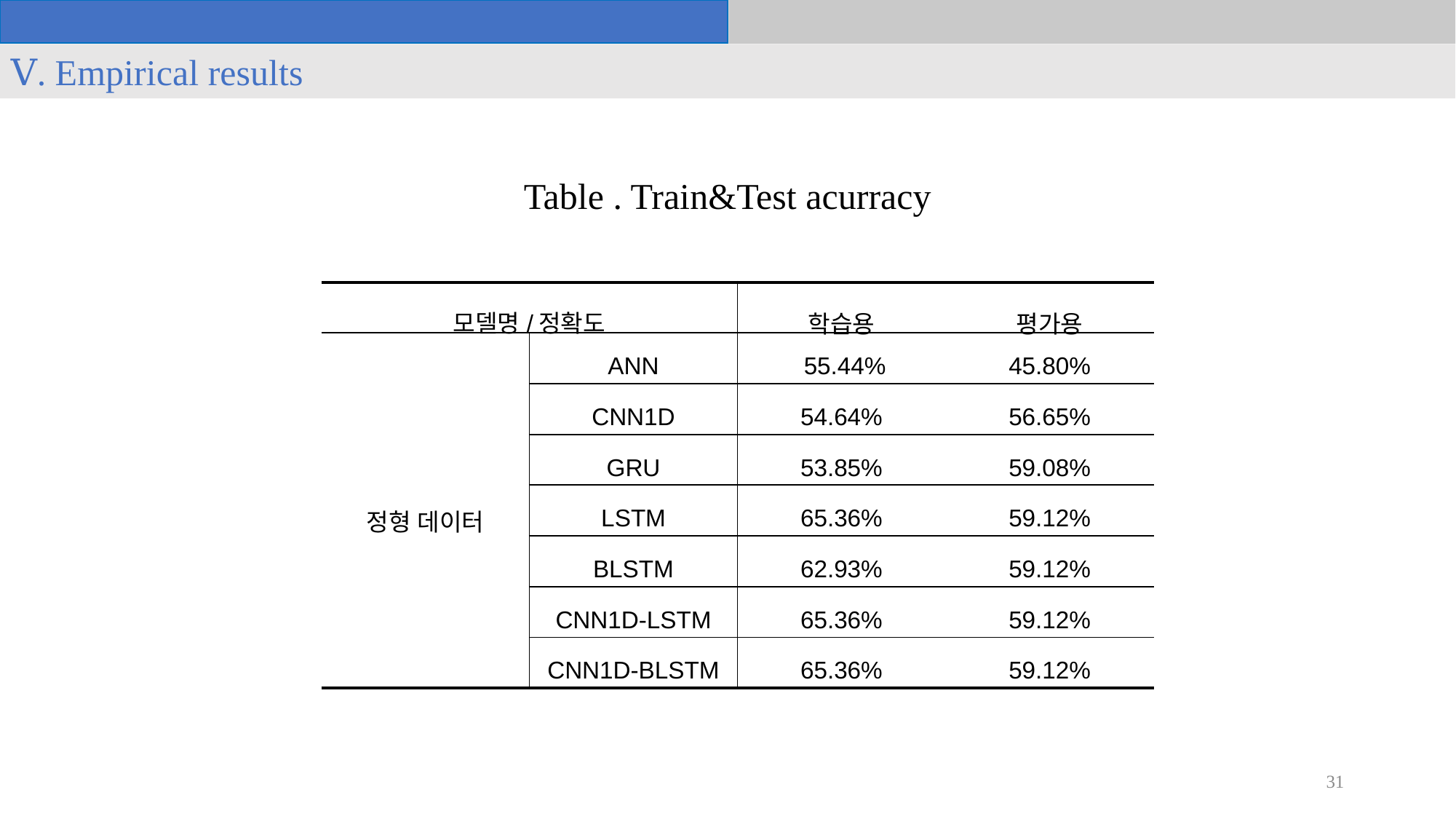

Ⅴ. Empirical results
Table . Train&Test acurracy
| 모델명/정확도 |  | 학습용 | 평가용 |
| --- | --- | --- | --- |
| 정형 데이터 | ANN | 55.44% | 45.80% |
|  | CNN1D | 54.64% | 56.65% |
|  | GRU | 53.85% | 59.08% |
|  | LSTM | 65.36% | 59.12% |
|  | BLSTM | 62.93% | 59.12% |
|  | CNN1D-LSTM | 65.36% | 59.12% |
|  | CNN1D-BLSTM | 65.36% | 59.12% |
31